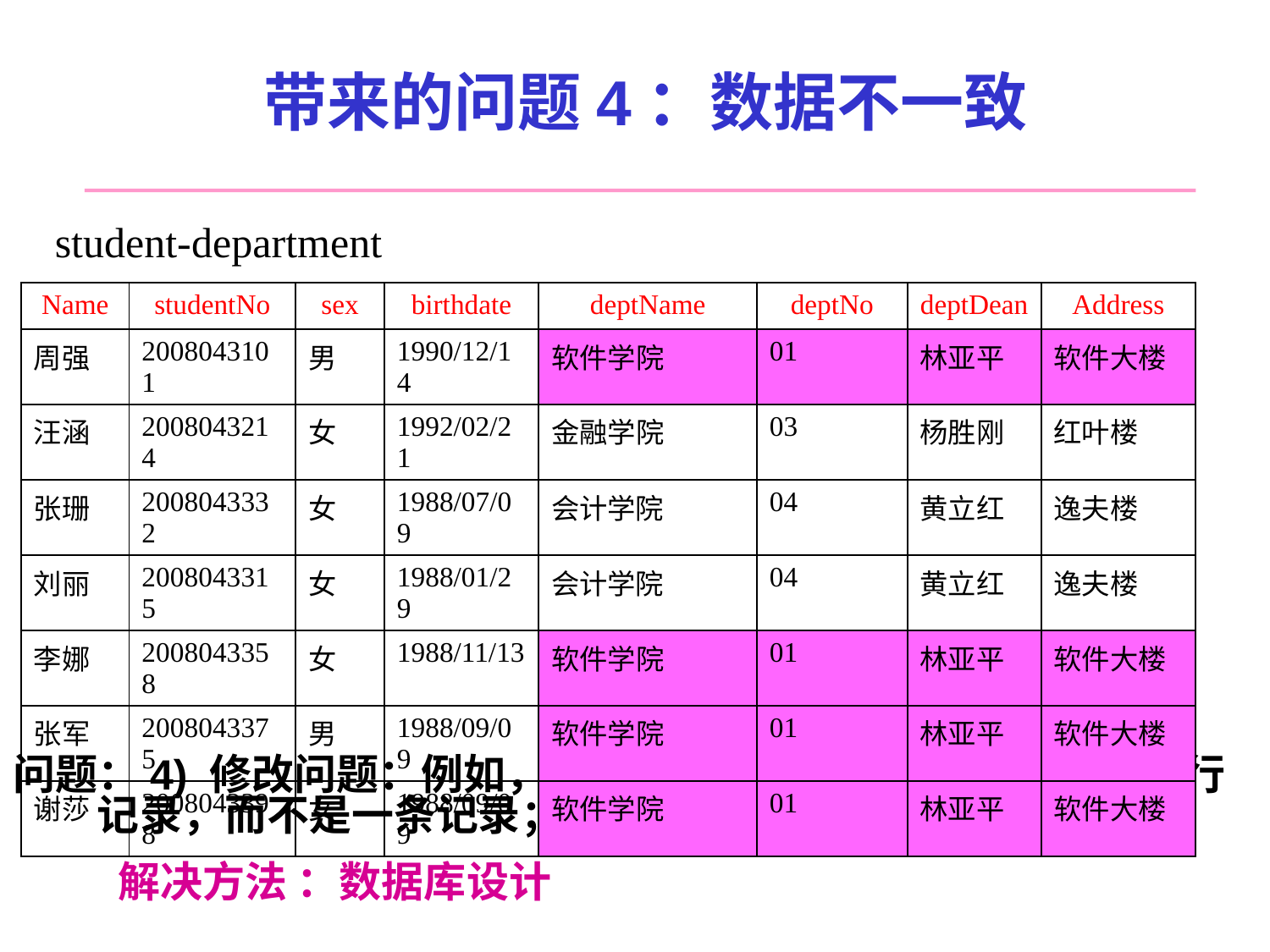

# 带来的问题4：数据不一致
student-department
| Name | studentNo | sex | birthdate | deptName | deptNo | deptDean | Address |
| --- | --- | --- | --- | --- | --- | --- | --- |
| 周强 | 2008043101 | 男 | 1990/12/14 | 软件学院 | 01 | 林亚平 | 软件大楼 |
| 汪涵 | 2008043214 | 女 | 1992/02/21 | 金融学院 | 03 | 杨胜刚 | 红叶楼 |
| 张珊 | 2008043332 | 女 | 1988/07/09 | 会计学院 | 04 | 黄立红 | 逸夫楼 |
| 刘丽 | 2008043315 | 女 | 1988/01/29 | 会计学院 | 04 | 黄立红 | 逸夫楼 |
| 李娜 | 2008043358 | 女 | 1988/11/13 | 软件学院 | 01 | 林亚平 | 软件大楼 |
| 张军 | 2008043375 | 男 | 1988/09/09 | 软件学院 | 01 | 林亚平 | 软件大楼 |
| 谢莎 | 2008043398 | 女 | 1988/09/09 | 软件学院 | 01 | 林亚平 | 软件大楼 |
问题：4) 修改问题：例如，修改软件学院的地址时，要修改多行记录，而不是一条记录；

          解决方法 ：数据库设计